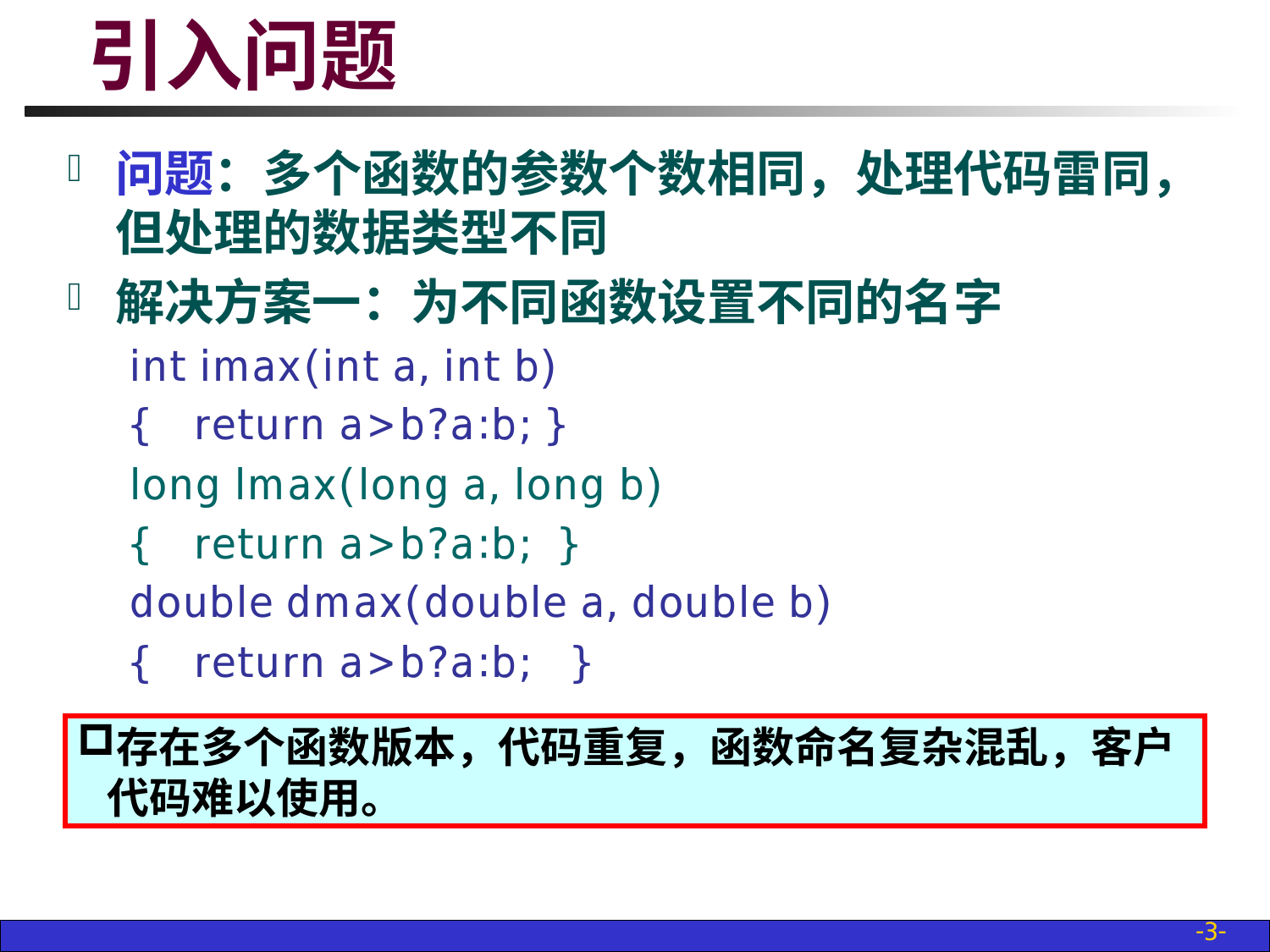

# 引入问题
问题：多个函数的参数个数相同，处理代码雷同，但处理的数据类型不同
解决方案一：为不同函数设置不同的名字
int imax(int a, int b)
{   return a>b?a:b; }
long lmax(long a, long b)
{   return a>b?a:b;  }
double dmax(double a, double b)
{   return a>b?a:b;   }

存在多个函数版本，代码重复，函数命名复杂混乱，客户
  代码难以使用。
-3-